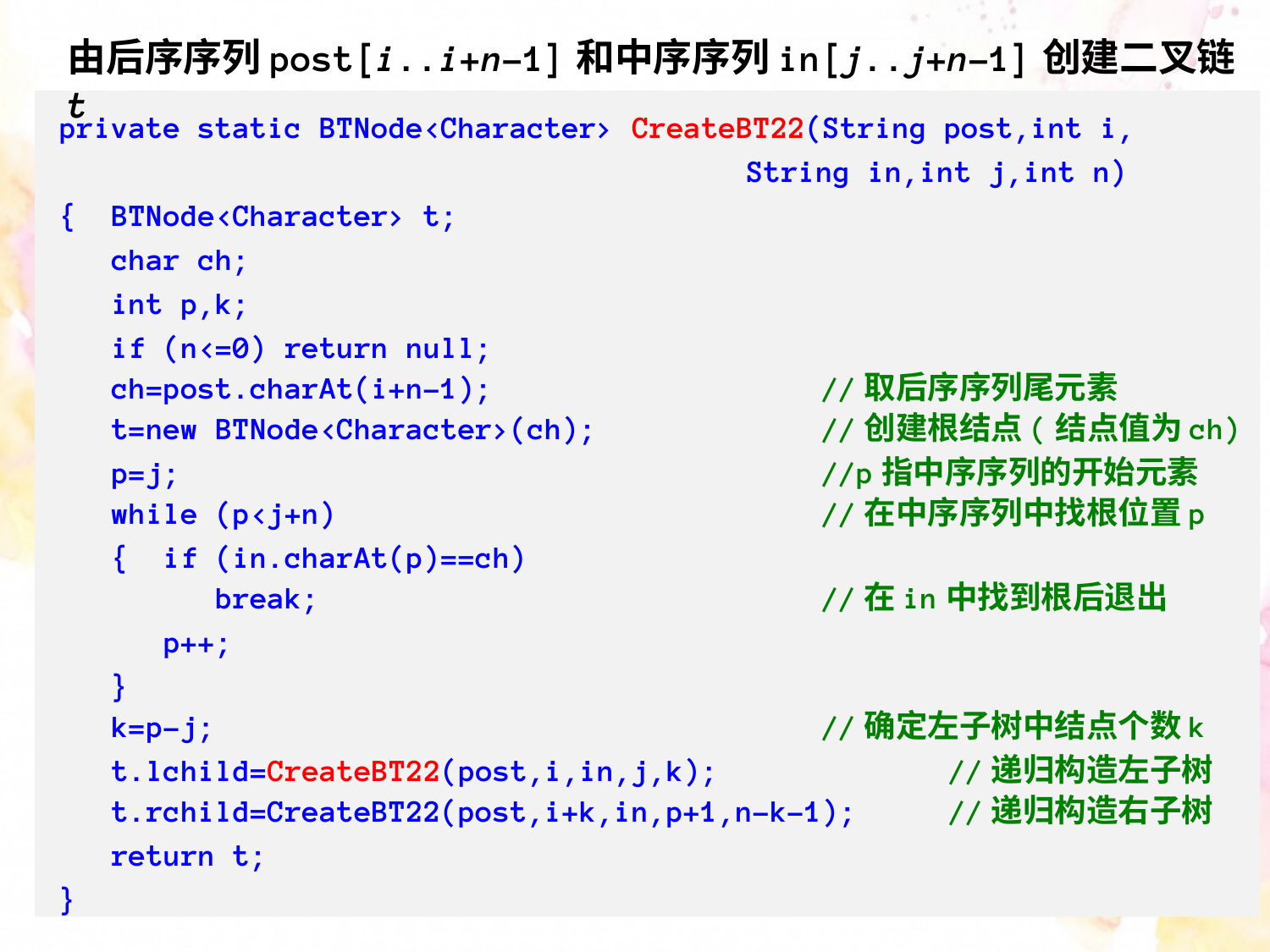

由后序序列post[i..i+n-1]和中序序列in[j..j+n-1]创建二叉链t
private static BTNode<Character> CreateBT22(String post,int i,
					   String in,int j,int n)
{  BTNode<Character> t;
   char ch;
   int p,k;
   if (n<=0) return null;
   ch=post.charAt(i+n-1);			//取后序序列尾元素
   t=new BTNode<Character>(ch);		//创建根结点(结点值为ch)
   p=j;						//p指中序序列的开始元素
   while (p<j+n)				//在中序序列中找根位置p
   {  if (in.charAt(p)==ch)
         break;				//在in中找到根后退出
      p++;
   }
   k=p-j;					//确定左子树中结点个数k
   t.lchild=CreateBT22(post,i,in,j,k);		//递归构造左子树
   t.rchild=CreateBT22(post,i+k,in,p+1,n-k-1);	//递归构造右子树
   return t;
}